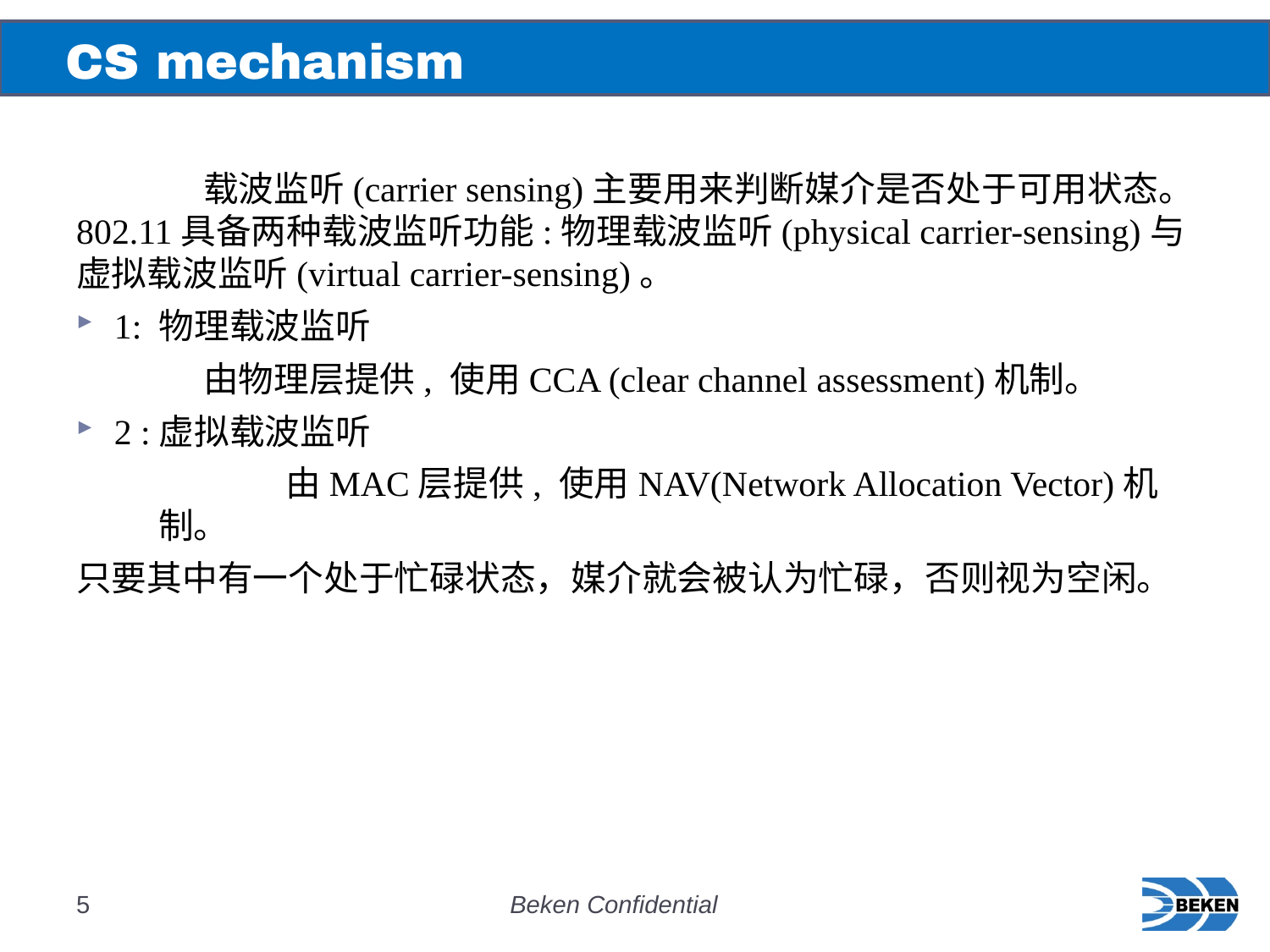

# CS mechanism
	载波监听(carrier sensing)主要用来判断媒介是否处于可用状态。802.11具备两种载波监听功能:物理载波监听(physical carrier-sensing)与虚拟载波监听(virtual carrier-sensing)。
1: 物理载波监听
	由物理层提供, 使用CCA (clear channel assessment)机制。
2 :虚拟载波监听
	由MAC层提供, 使用NAV(Network Allocation Vector)机制。
只要其中有一个处于忙碌状态，媒介就会被认为忙碌，否则视为空闲。

5
Beken Confidential